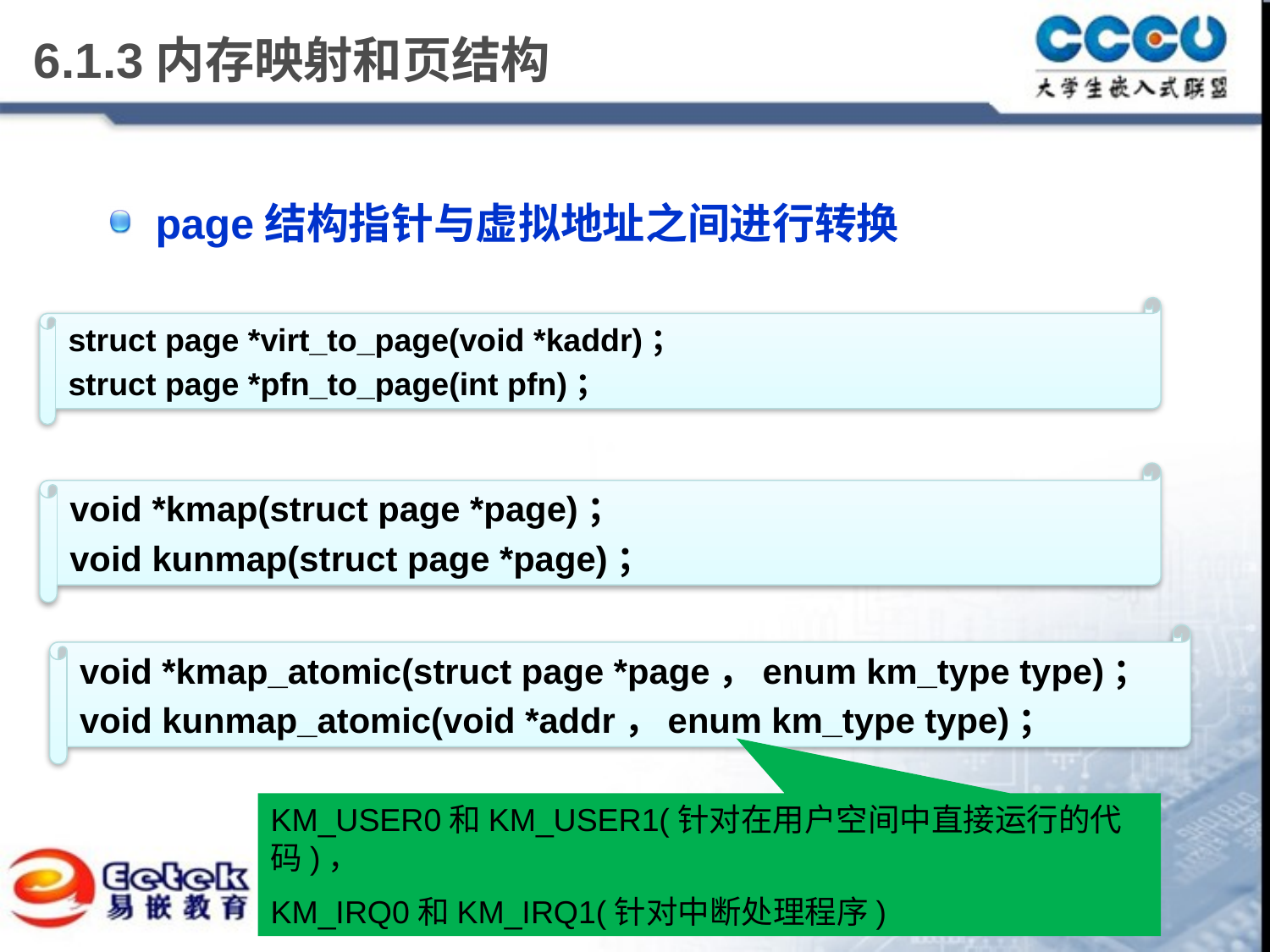

# 6.1.3内存映射和页结构
page结构指针与虚拟地址之间进行转换

struct page *virt_to_page(void *kaddr)；
struct page *pfn_to_page(int pfn)；
void *kmap(struct page *page)；
void kunmap(struct page *page)；
void *kmap_atomic(struct page *page，enum km_type type)；
void kunmap_atomic(void *addr，enum km_type type)；
KM_USER0和KM_USER1(针对在用户空间中直接运行的代码)，
KM_IRQ0和KM_IRQ1(针对中断处理程序)